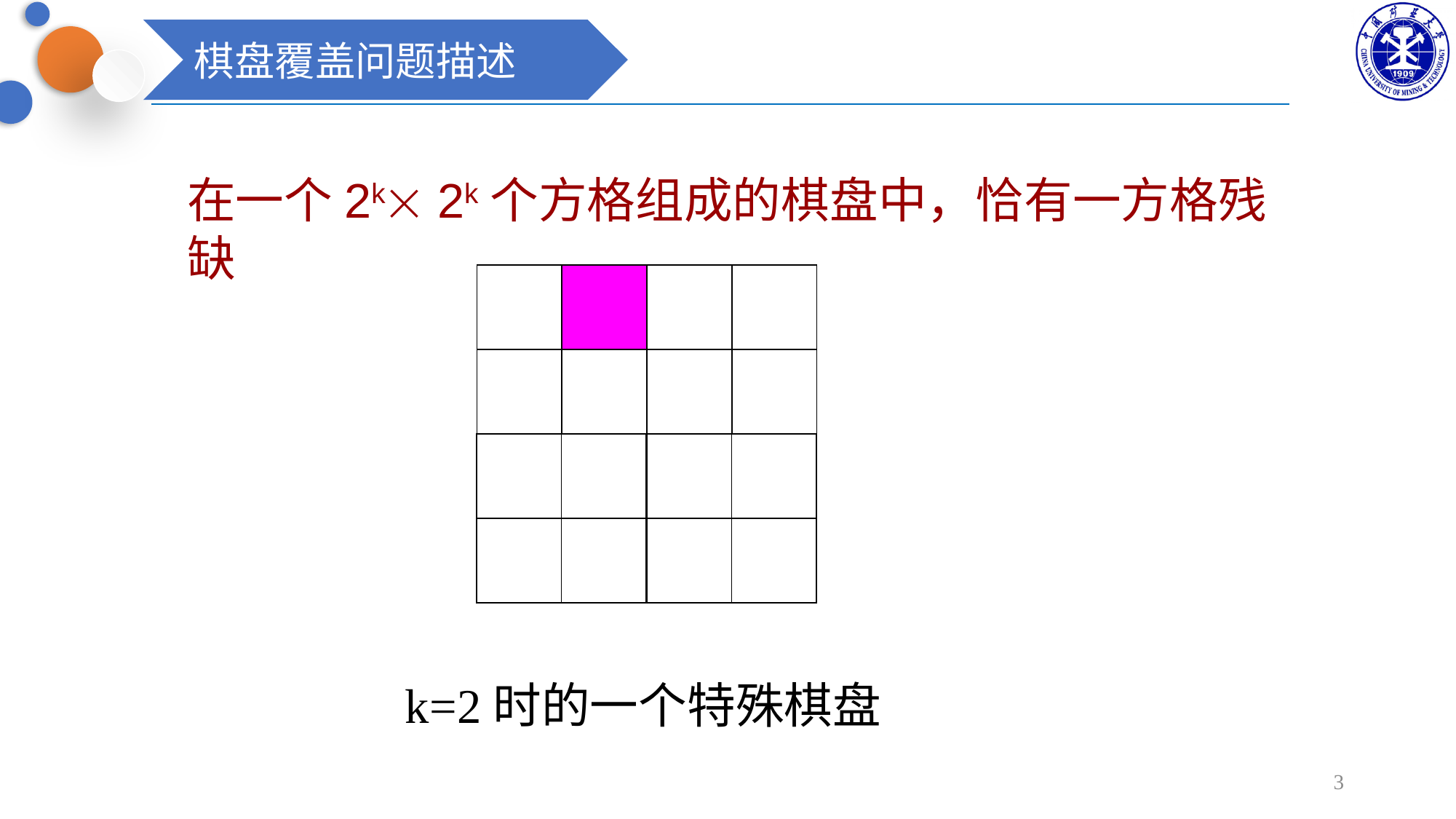

棋盘覆盖问题描述
在一个2k× 2k个方格组成的棋盘中，恰有一方格残缺

k=2时的一个特殊棋盘

3